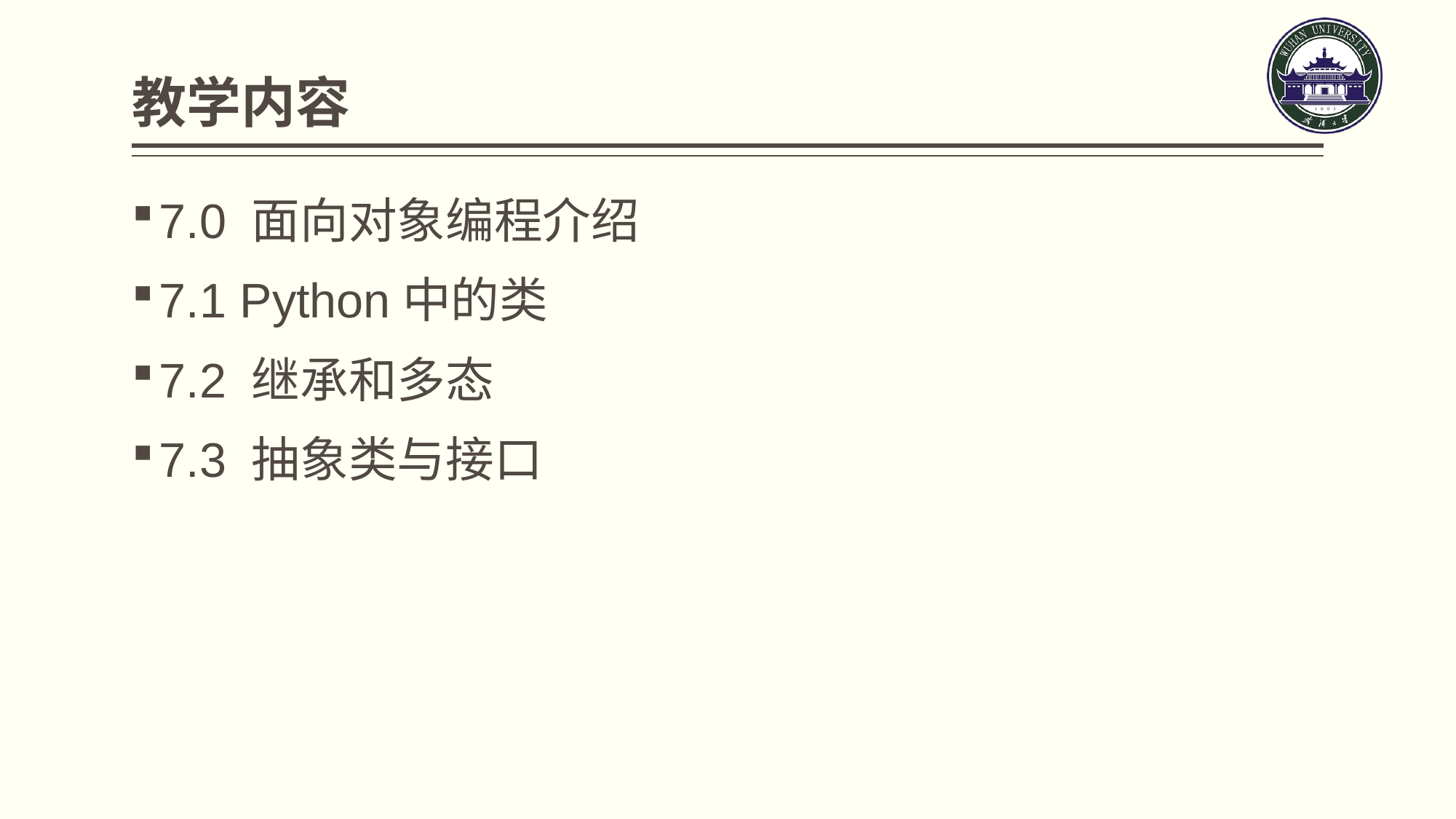

# 教学内容
7.0 面向对象编程介绍
7.1 Python中的类
7.2 继承和多态
7.3 抽象类与接口